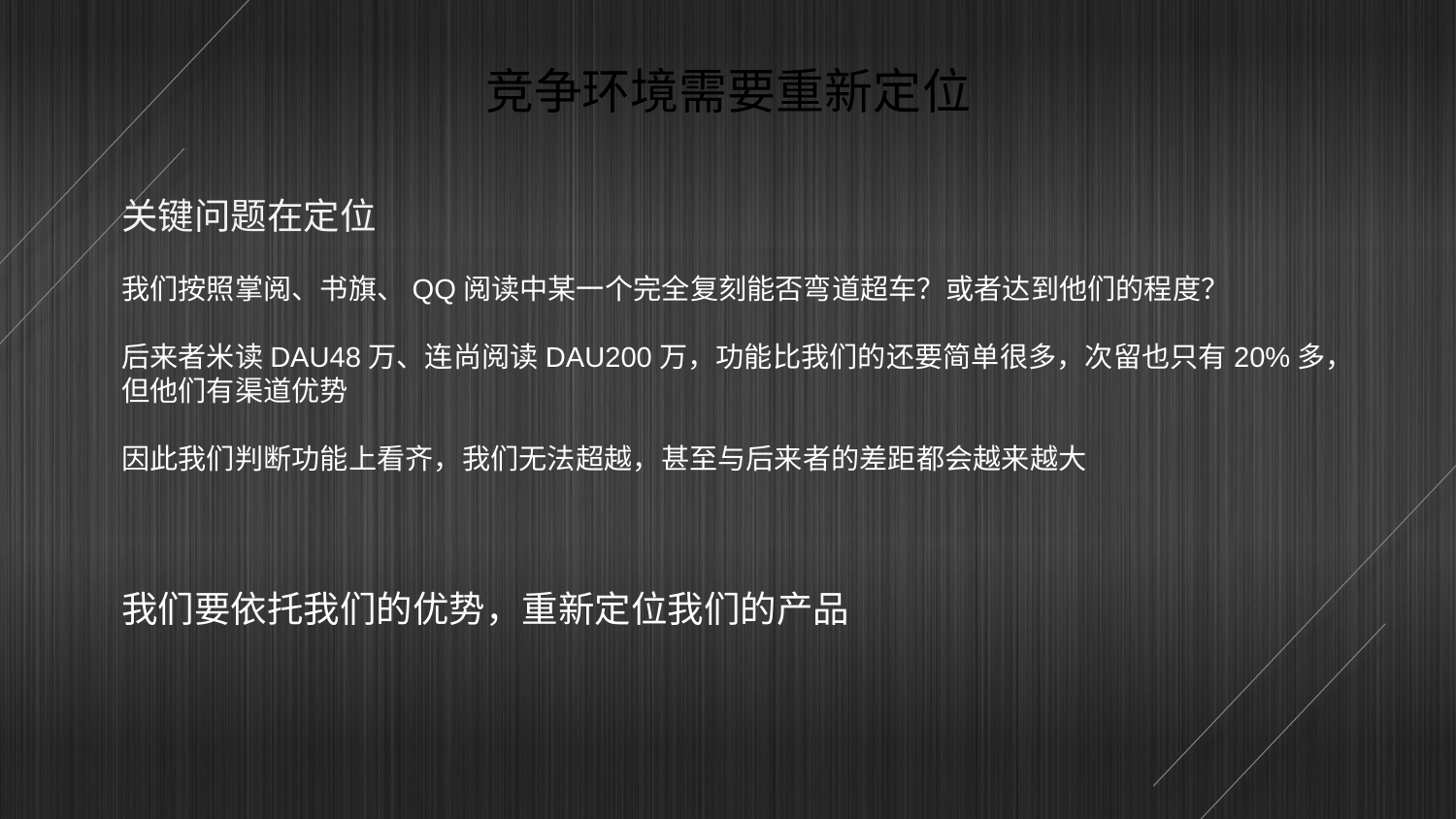

竞争环境需要重新定位
关键问题在定位

我们按照掌阅、书旗、QQ阅读中某一个完全复刻能否弯道超车？或者达到他们的程度？

后来者米读DAU48万、连尚阅读DAU200万，功能比我们的还要简单很多，次留也只有20%多，但他们有渠道优势

因此我们判断功能上看齐，我们无法超越，甚至与后来者的差距都会越来越大

我们要依托我们的优势，重新定位我们的产品